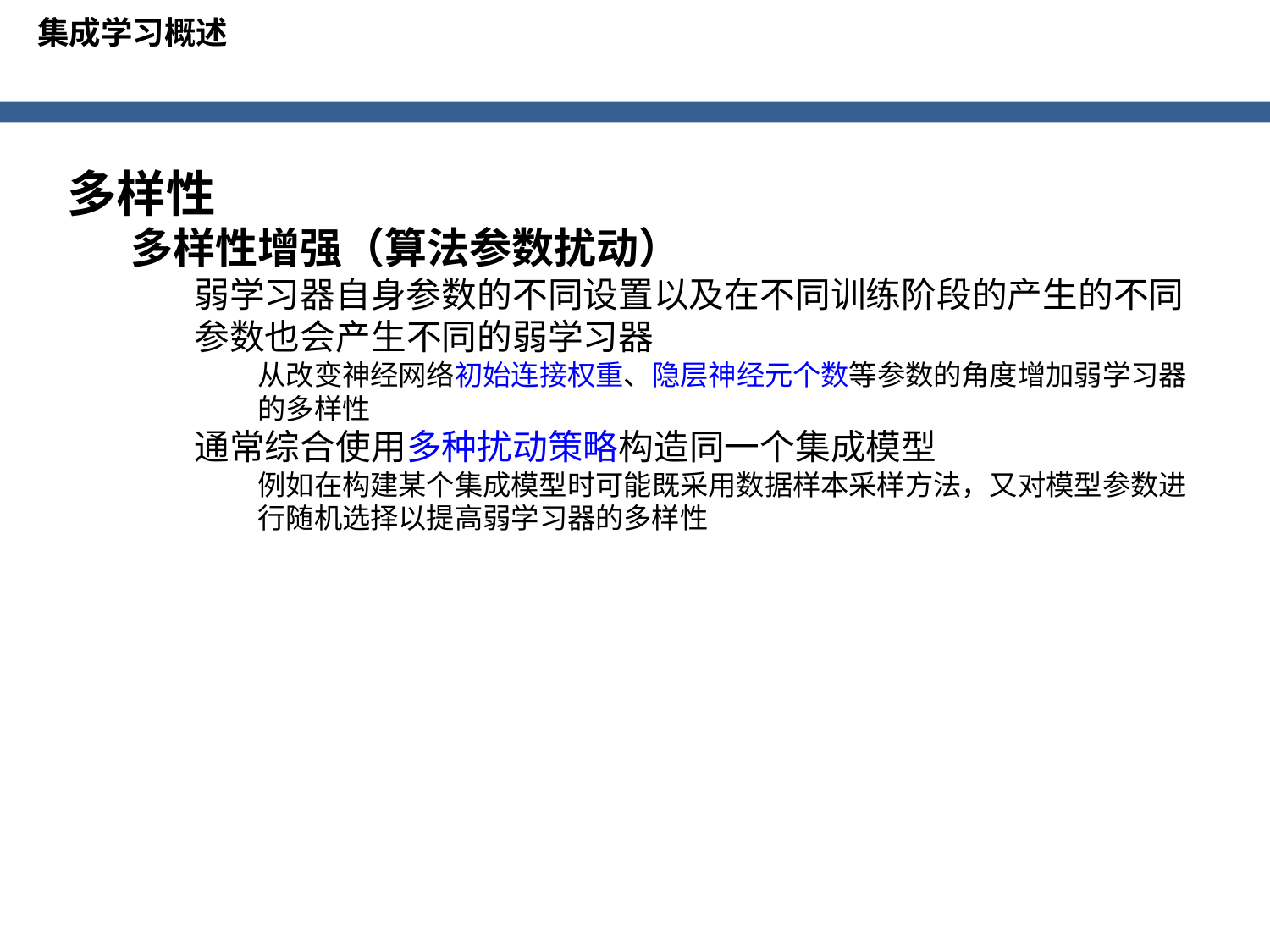

集成学习概述
多样性
多样性增强（算法参数扰动）
弱学习器自身参数的不同设置以及在不同训练阶段的产生的不同参数也会产生不同的弱学习器
从改变神经网络初始连接权重、隐层神经元个数等参数的角度增加弱学习器的多样性
通常综合使用多种扰动策略构造同一个集成模型
例如在构建某个集成模型时可能既采用数据样本采样方法，又对模型参数进行随机选择以提高弱学习器的多样性